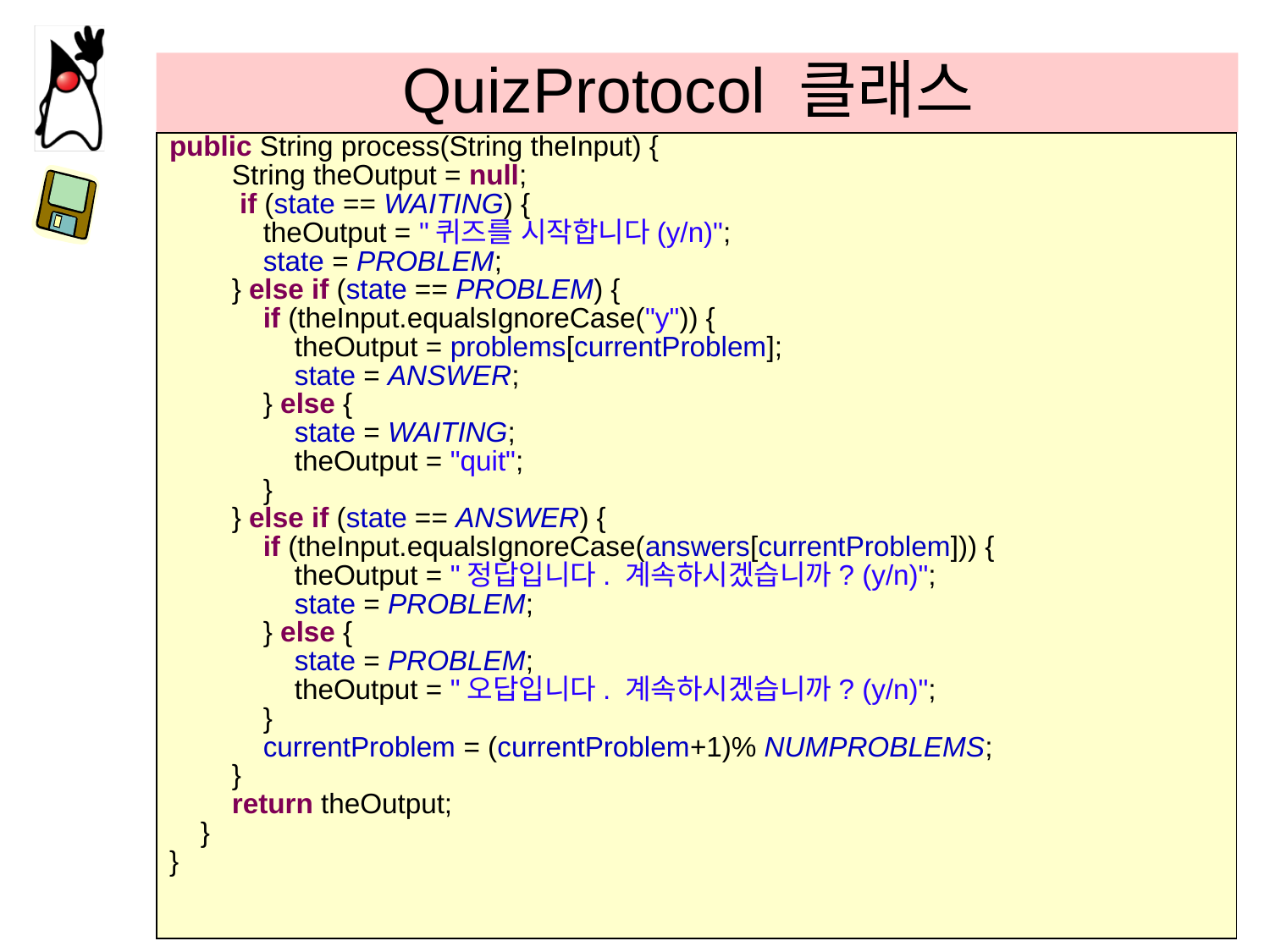

# QuizProtocol 클래스
public String process(String theInput) {
        String theOutput = null;
         if (state == WAITING) {
            theOutput = "퀴즈를 시작합니다(y/n)";
            state = PROBLEM;
        } else if (state == PROBLEM) {
            if (theInput.equalsIgnoreCase("y")) {
                theOutput = problems[currentProblem];
                state = ANSWER;
            } else {
                state = WAITING;
                theOutput = "quit";
            }
        } else if (state == ANSWER) {
            if (theInput.equalsIgnoreCase(answers[currentProblem])) {
                theOutput = "정답입니다. 계속하시겠습니까? (y/n)";
                state = PROBLEM;
            } else {
                state = PROBLEM;
                theOutput = "오답입니다. 계속하시겠습니까? (y/n)";
            }
            currentProblem = (currentProblem+1)% NUMPROBLEMS;
        }
        return theOutput;
    }
}